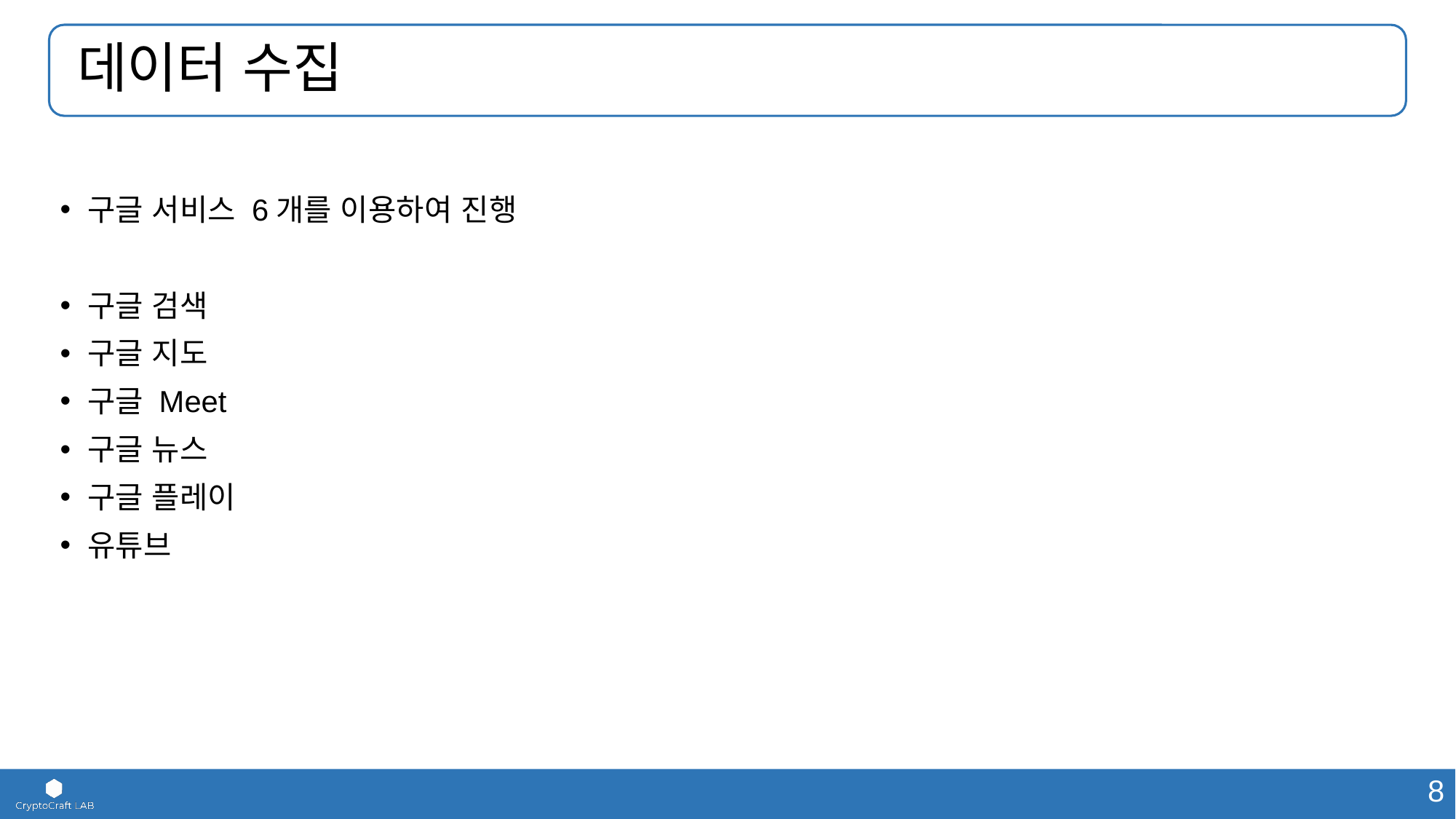

# 데이터 수집

구글 서비스 6개를 이용하여 진행

구글 검색
구글 지도
구글 Meet
구글 뉴스
구글 플레이
유튜브